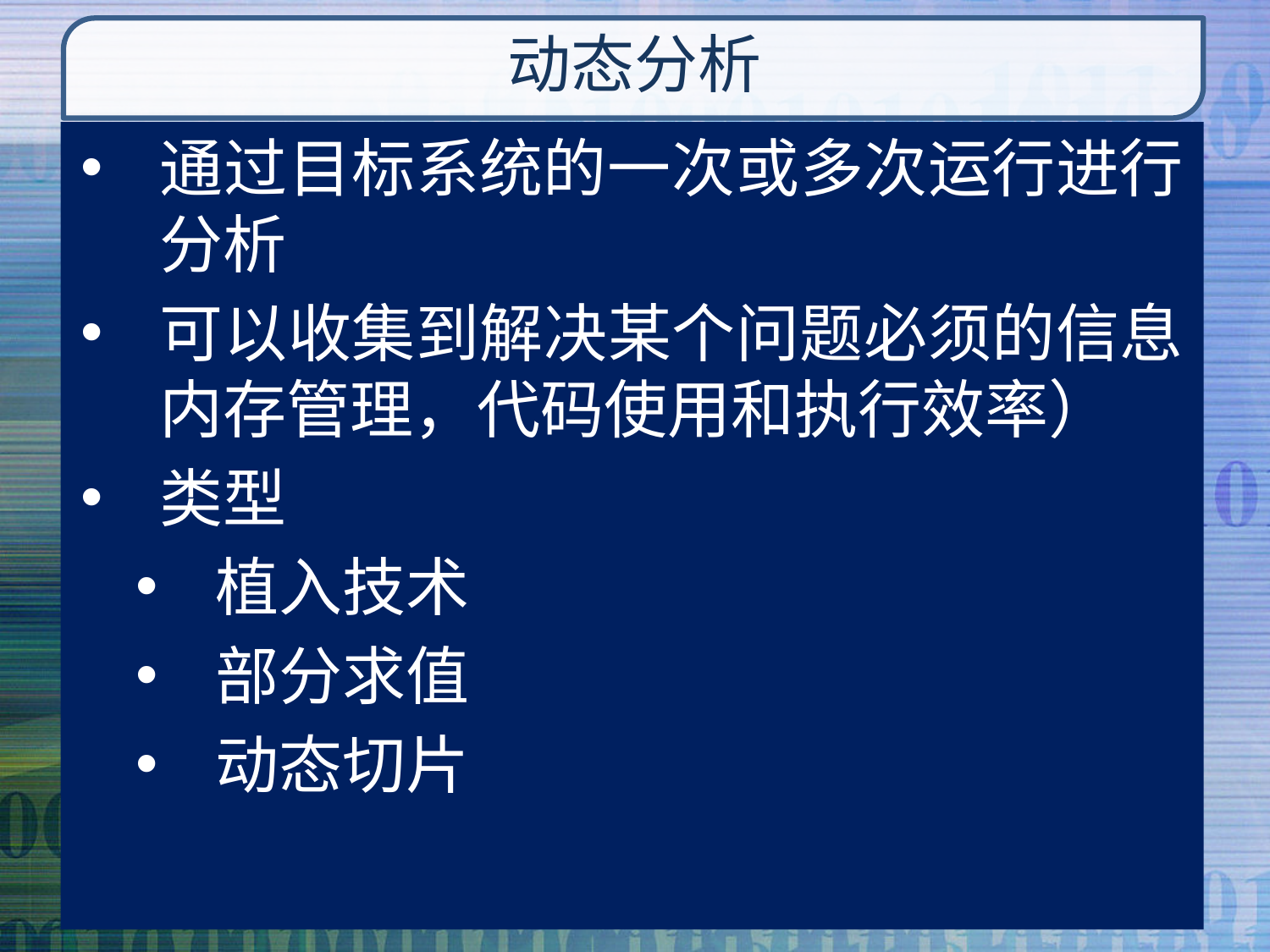

# 动态分析
通过目标系统的一次或多次运行进行分析
可以收集到解决某个问题必须的信息内存管理，代码使用和执行效率）
类型
植入技术
部分求值
动态切片